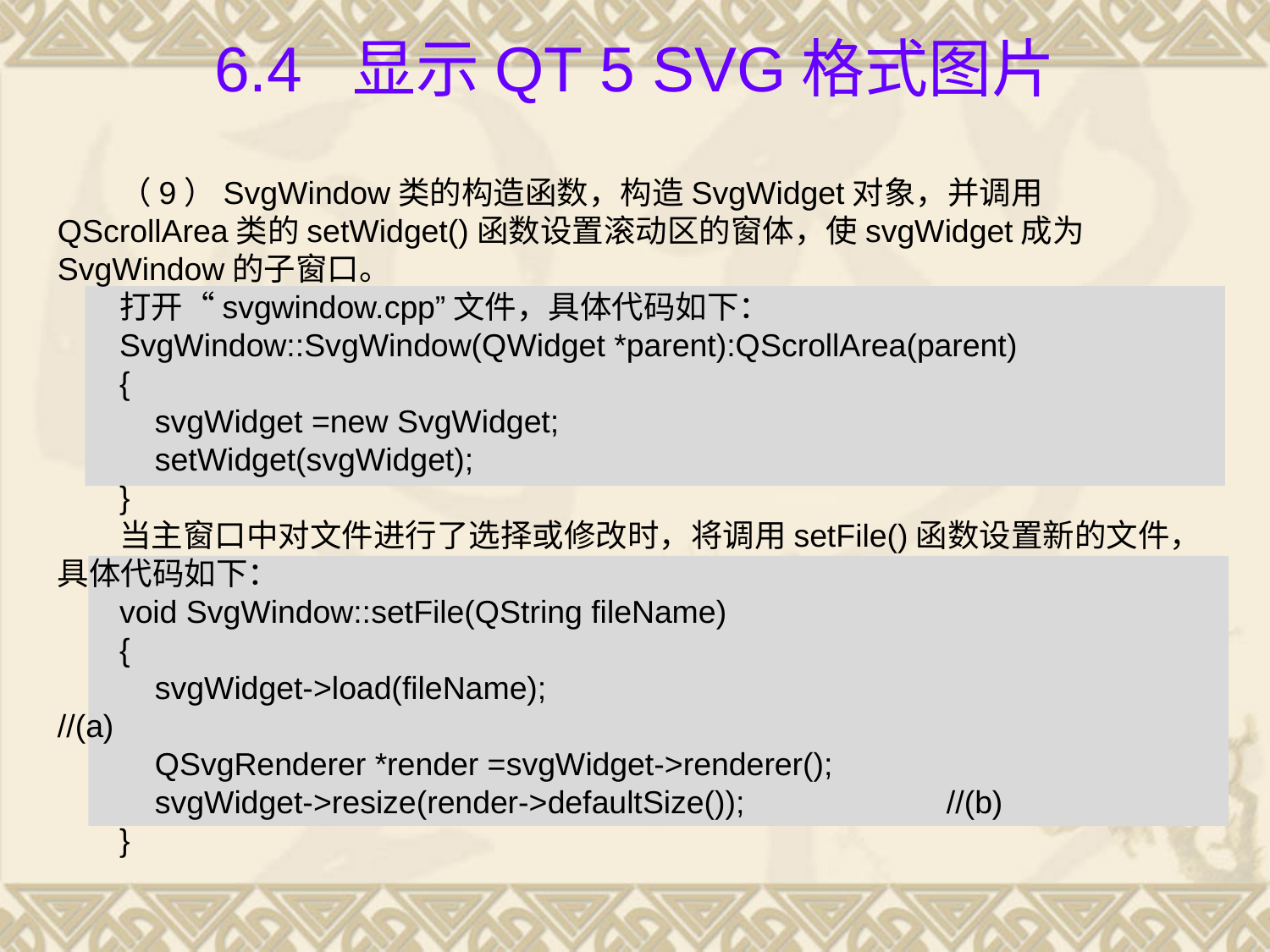

# 6.4  显示Qt 5 SVG格式图片
（9）SvgWindow类的构造函数，构造SvgWidget对象，并调用QScrollArea类的setWidget()函数设置滚动区的窗体，使svgWidget成为SvgWindow的子窗口。
打开“svgwindow.cpp”文件，具体代码如下：
SvgWindow::SvgWindow(QWidget *parent):QScrollArea(parent)
{
    svgWidget =new SvgWidget;
    setWidget(svgWidget);
}
当主窗口中对文件进行了选择或修改时，将调用setFile()函数设置新的文件，具体代码如下：
void SvgWindow::setFile(QString fileName)
{
    svgWidget->load(fileName);						//(a)
    QSvgRenderer *render =svgWidget->renderer();
    svgWidget->resize(render->defaultSize());		//(b)
}